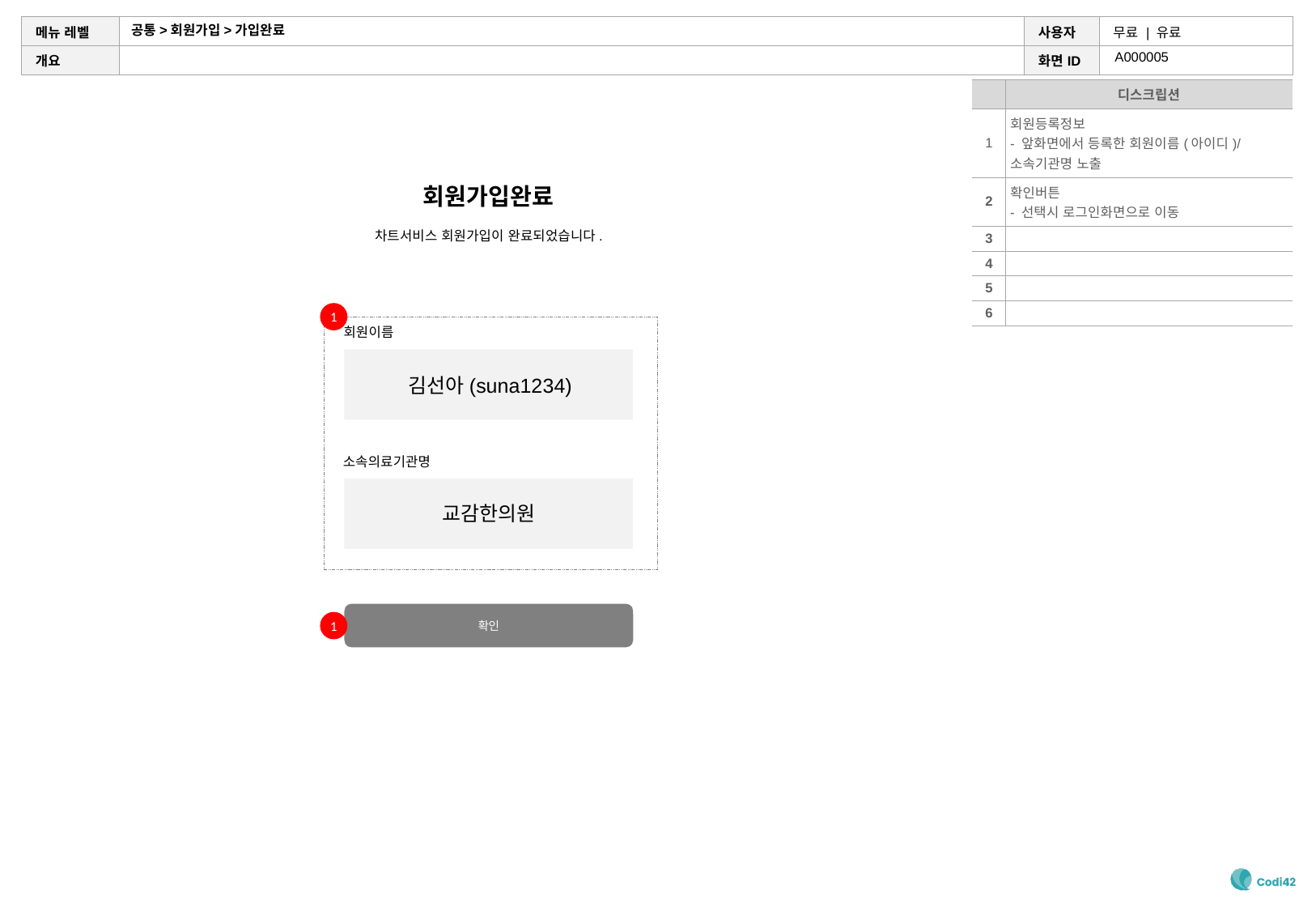

# 공통>회원가입>가입완료
A000005

|  | 디스크립션 |
| --- | --- |
| 1 | 회원등록정보 - 앞화면에서 등록한 회원이름(아이디)/소속기관명 노출 |
| 2 | 확인버튼 - 선택시 로그인화면으로 이동 |
| 3 |  |
| 4 |  |
| 5 |  |
| 6 |  |
회원가입완료
차트서비스 회원가입이 완료되었습니다.
1

회원이름

김선아(suna1234)
소속의료기관명

교감한의원
확인
1